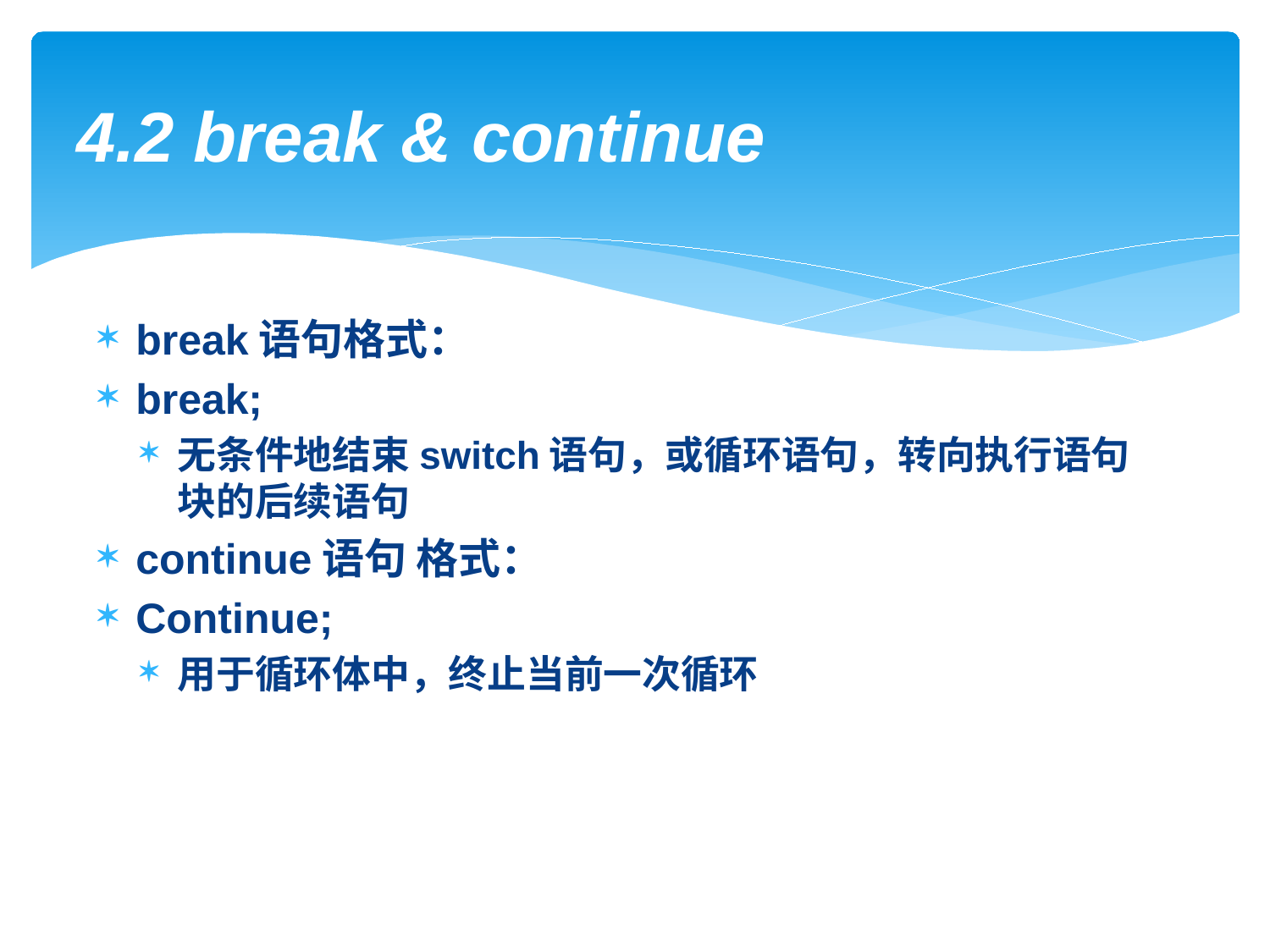

# 4.2 break & continue
break语句格式：
break;
无条件地结束switch语句，或循环语句，转向执行语句块的后续语句
continue语句 格式：
Continue;
用于循环体中，终止当前一次循环